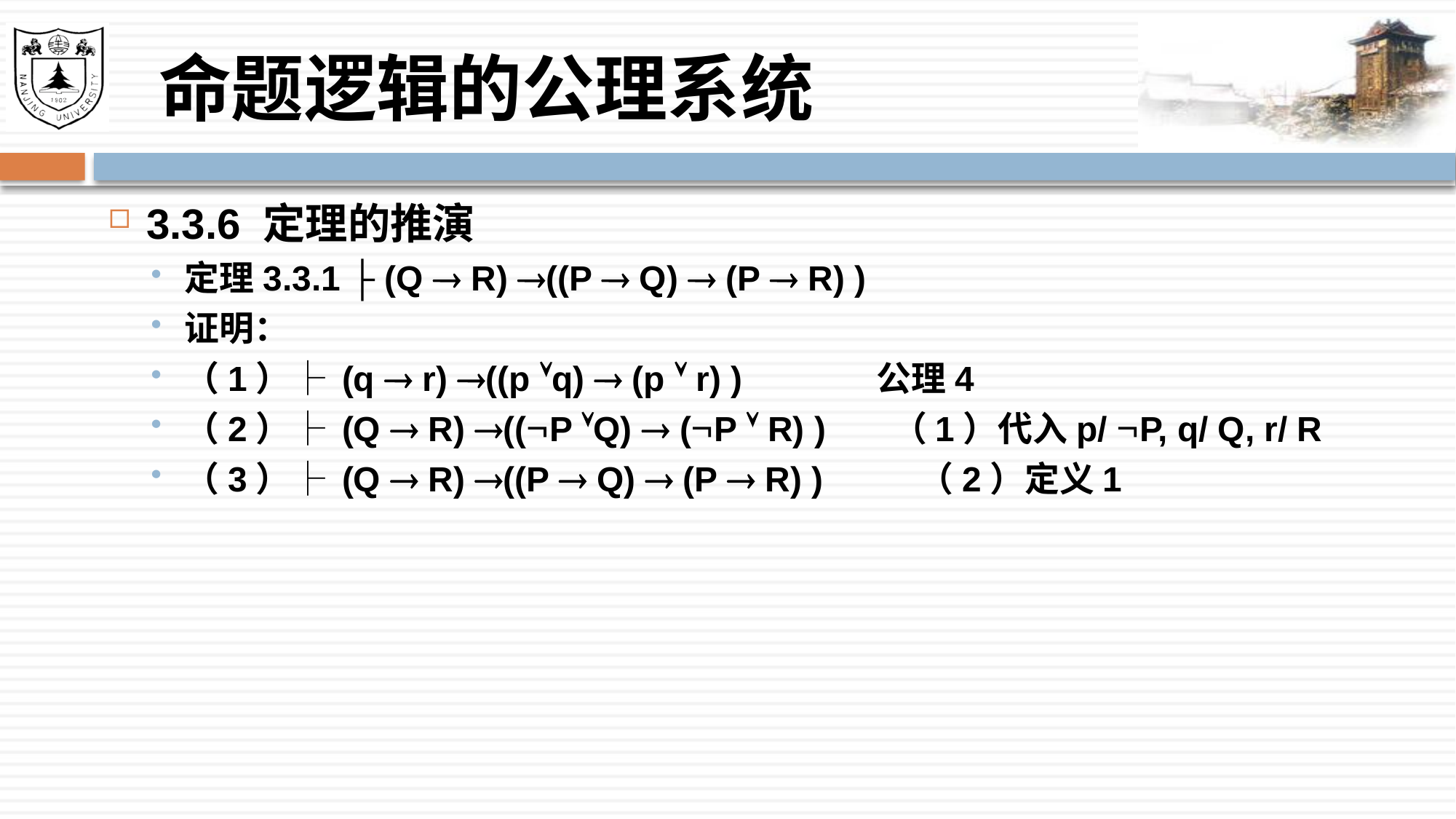

# 命题逻辑的公理系统
3.3.6 定理的推演
定理3.3.1 ├ (Q → R) →((P → Q) → (P → R) )
证明：
（1）├ (q → r) →((p ∨q) → (p ∨ r) )             公理4
（2）├ (Q → R) →((¬P ∨Q) → (¬P ∨ R) )      （1）代入p/ ¬P, q/ Q, r/ R
（3）├ (Q → R) →((P → Q) → (P → R) )         （2）定义1